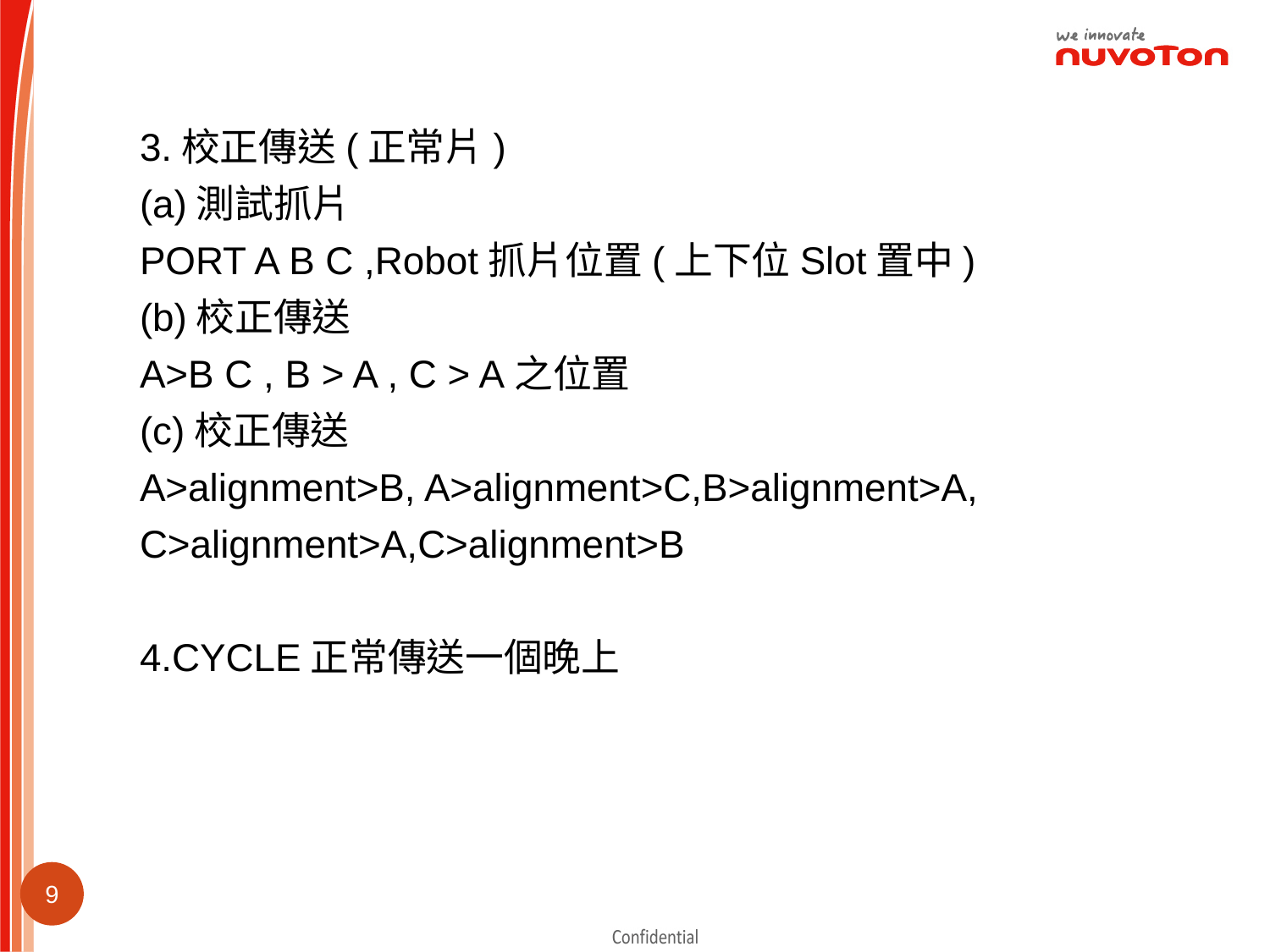

3.校正傳送(正常片)
(a)測試抓片
PORT A B C ,Robot抓片位置(上下位Slot置中)
(b)校正傳送
A>B C , B > A , C > A之位置
(c)校正傳送
A>alignment>B, A>alignment>C,B>alignment>A,
C>alignment>A,C>alignment>B

4.CYCLE正常傳送一個晚上

9